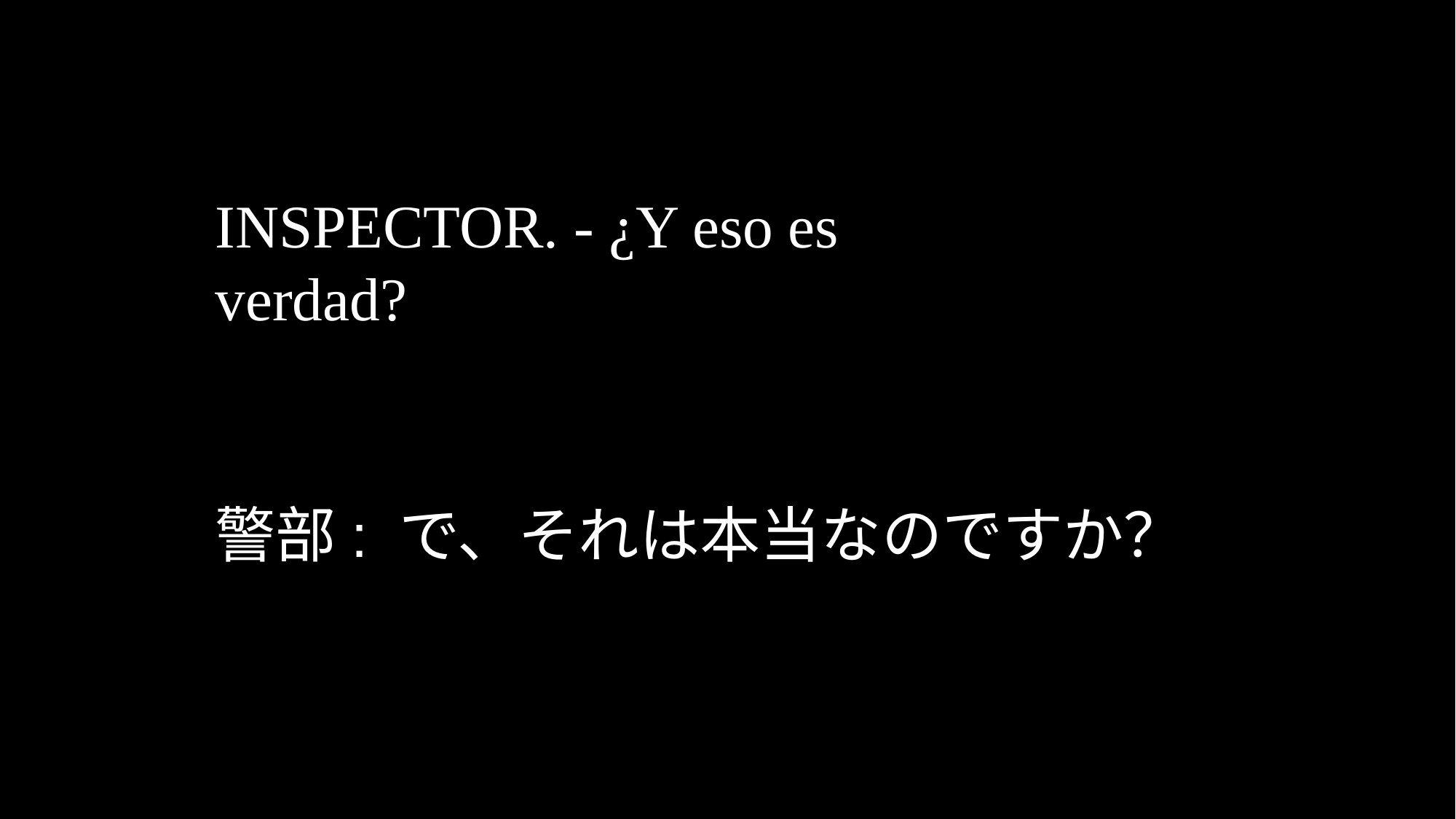

INSPECTOR. - ¿Y eso es verdad?

警部: で、それは本当なのですか？